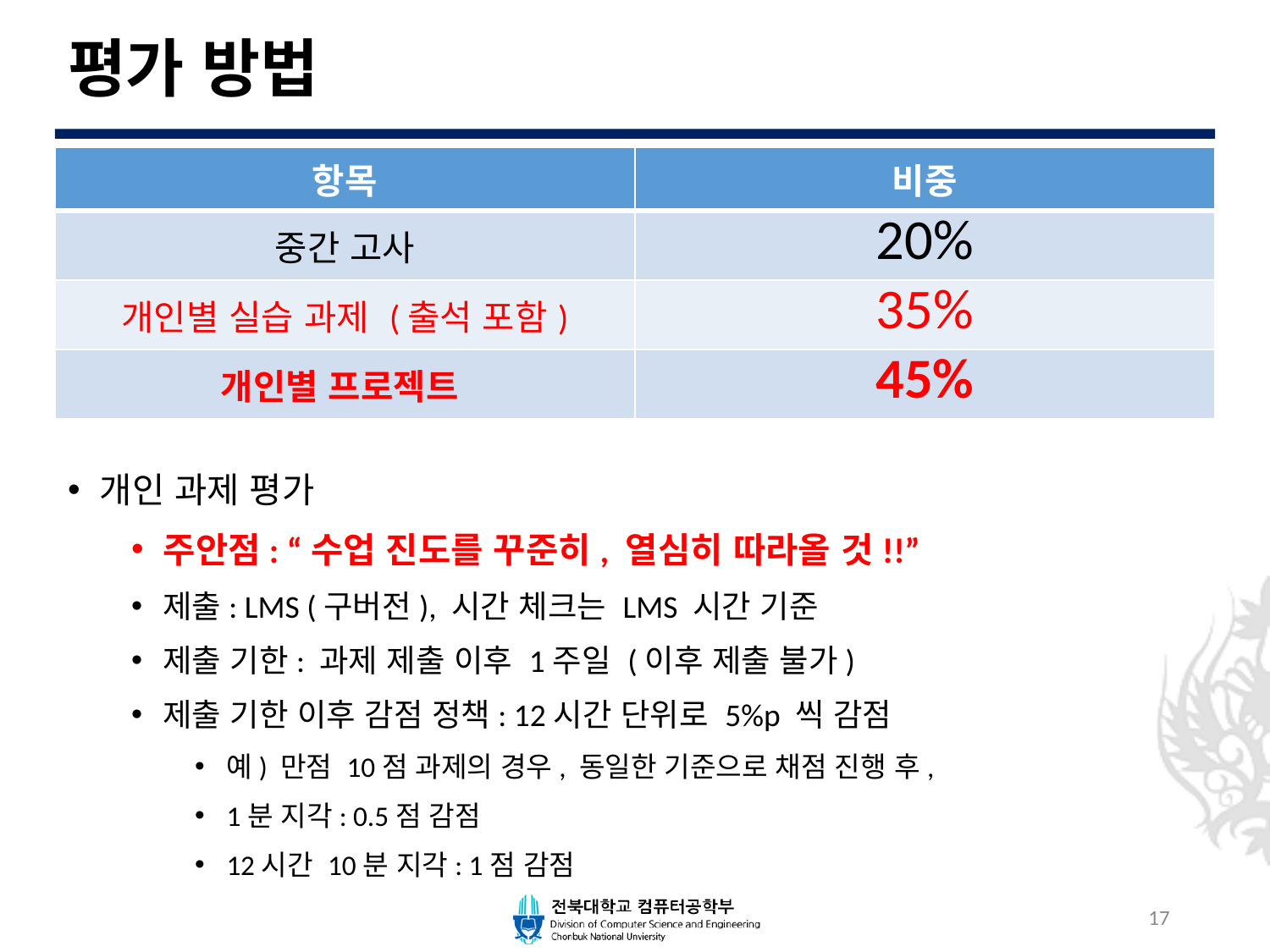

# 평가 방법
| 항목 | 비중 |
| --- | --- |
| 중간 고사 | 20% |
| 개인별 실습 과제 (출석 포함) | 35% |
| 개인별 프로젝트 | 45% |
개인 과제 평가
주안점: “수업 진도를 꾸준히, 열심히 따라올 것!!”
제출: LMS (구버전), 시간 체크는 LMS 시간 기준
제출 기한: 과제 제출 이후 1주일 (이후 제출 불가)
제출 기한 이후 감점 정책: 12시간 단위로 5%p 씩 감점
예) 만점 10점 과제의 경우, 동일한 기준으로 채점 진행 후,
1분 지각: 0.5점 감점
12시간 10분 지각: 1점 감점

17